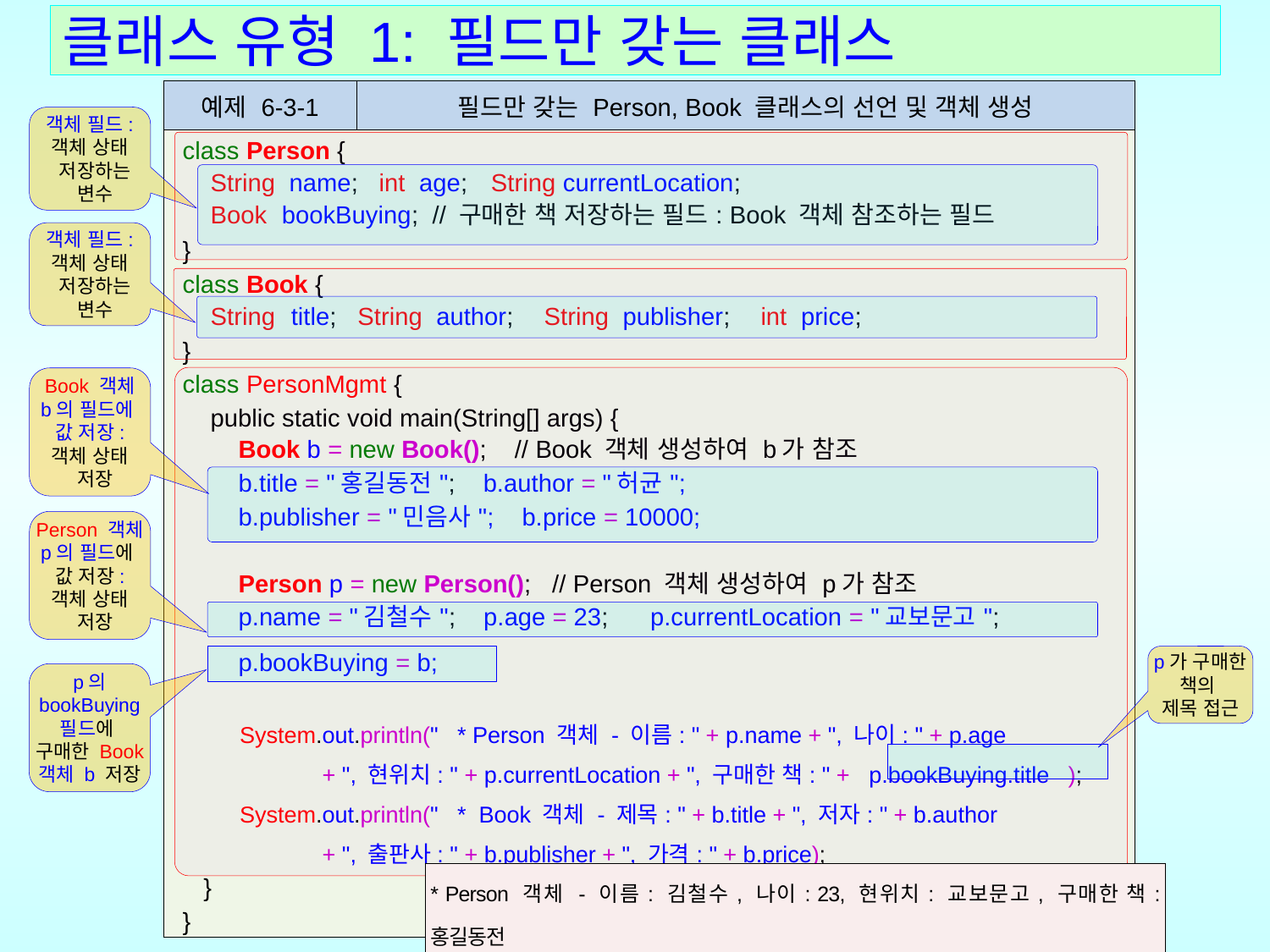

# 클래스 유형 1: 필드만 갖는 클래스
| 예제 6-3-1 | 필드만 갖는 Person, Book 클래스의 선언 및 객체 생성 |
| --- | --- |
| class Person { String name; int age; String currentLocation; Book bookBuying; // 구매한 책 저장하는 필드: Book 객체 참조하는 필드 } class Book { String title; String author; String publisher; int price; } class PersonMgmt { public static void main(String[] args) { Book b = new Book(); // Book 객체 생성하여 b가 참조 b.title = "홍길동전"; b.author = "허균"; b.publisher = "민음사"; b.price = 10000; Person p = new Person(); // Person 객체 생성하여 p가 참조 p.name = "김철수"; p.age = 23; p.currentLocation = "교보문고"; p.bookBuying = b; System.out.println(" \* Person 객체 - 이름: " + p.name + ", 나이: " + p.age + ", 현위치: " + p.currentLocation + ", 구매한 책: " + p.bookBuying.title ); System.out.println(" \* Book 객체 - 제목: " + b.title + ", 저자: " + b.author + ", 출판사: " + b.publisher + ", 가격: " + b.price); } } |  |
객체 필드:
객체 상태
 저장하는
 변수

객체 필드:
객체 상태
 저장하는
 변수

Book 객체
b의 필드에
값 저장:
객체 상태
 저장

Person 객체 p의 필드에
값 저장:
객체 상태
 저장

p가 구매한 책의
제목 접근
p의 bookBuying 필드에
구매한 Book
객체 b 저장

| \* Person 객체 - 이름: 김철수, 나이: 23, 현위치: 교보문고, 구매한 책: 홍길동전 \* Book 객체 - 제목: 홍길동전, 저자: 허균, 출판사: 민음사, 가격: 10000 |
| --- |